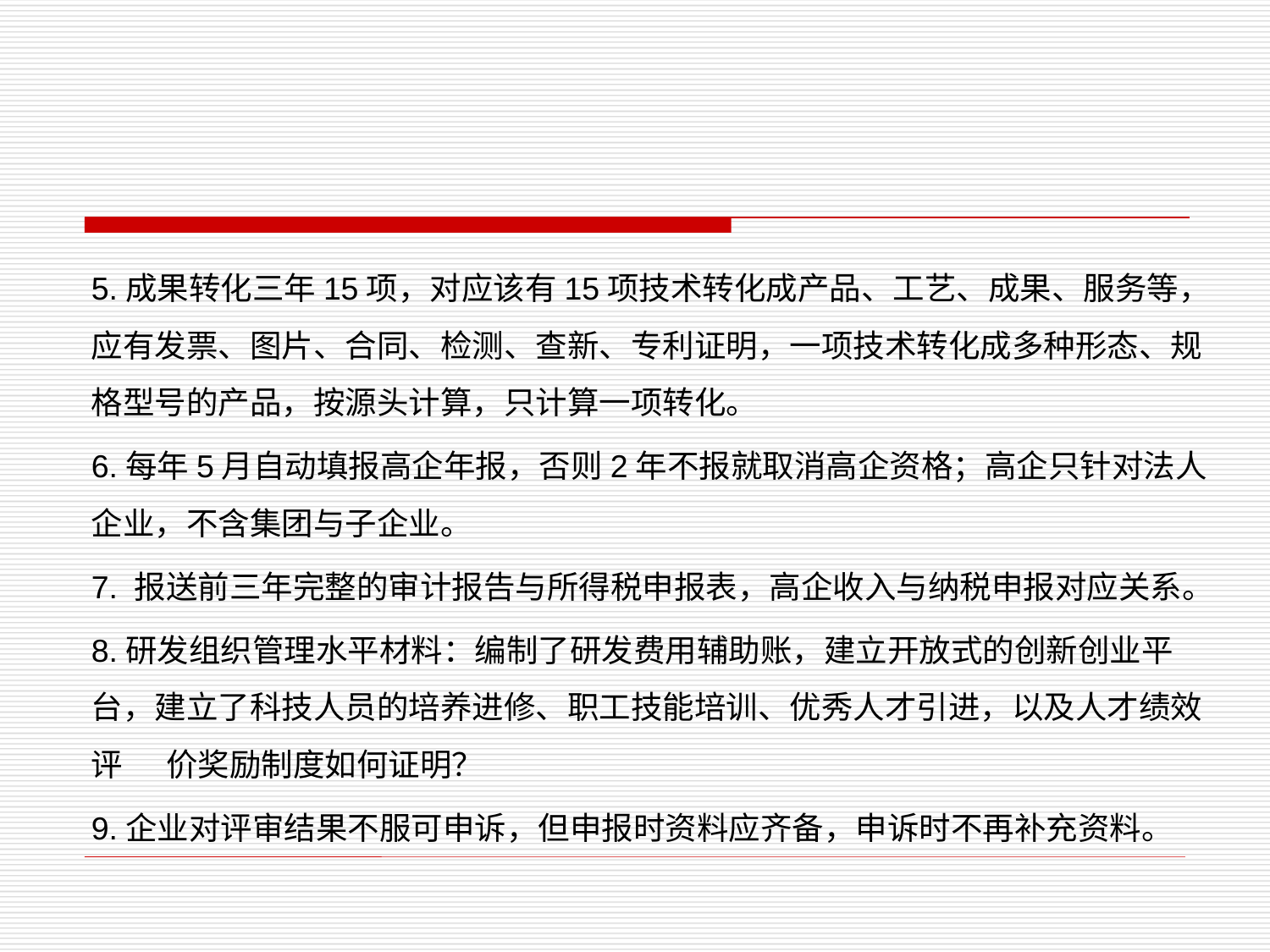

5.成果转化三年15项，对应该有15项技术转化成产品、工艺、成果、服务等，应有发票、图片、合同、检测、查新、专利证明，一项技术转化成多种形态、规格型号的产品，按源头计算，只计算一项转化。
6.每年5月自动填报高企年报，否则2年不报就取消高企资格；高企只针对法人企业，不含集团与子企业。
7. 报送前三年完整的审计报告与所得税申报表，高企收入与纳税申报对应关系。
8.研发组织管理水平材料：编制了研发费用辅助账，建立开放式的创新创业平台，建立了科技人员的培养进修、职工技能培训、优秀人才引进，以及人才绩效评      价奖励制度如何证明？
9.企业对评审结果不服可申诉，但申报时资料应齐备，申诉时不再补充资料。